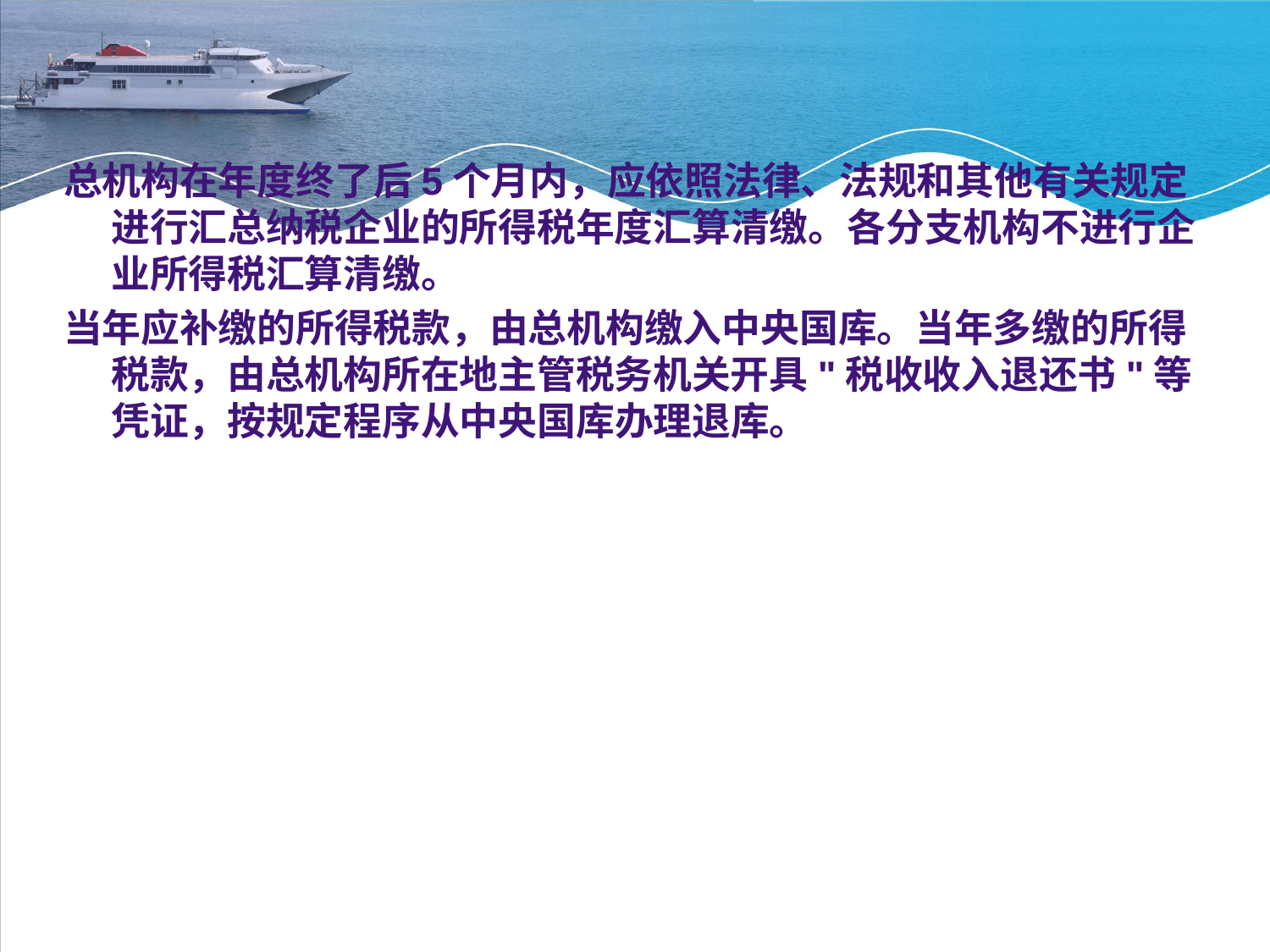

#
总机构在年度终了后5个月内，应依照法律、法规和其他有关规定进行汇总纳税企业的所得税年度汇算清缴。各分支机构不进行企业所得税汇算清缴。
当年应补缴的所得税款，由总机构缴入中央国库。当年多缴的所得税款，由总机构所在地主管税务机关开具"税收收入退还书"等凭证，按规定程序从中央国库办理退库。